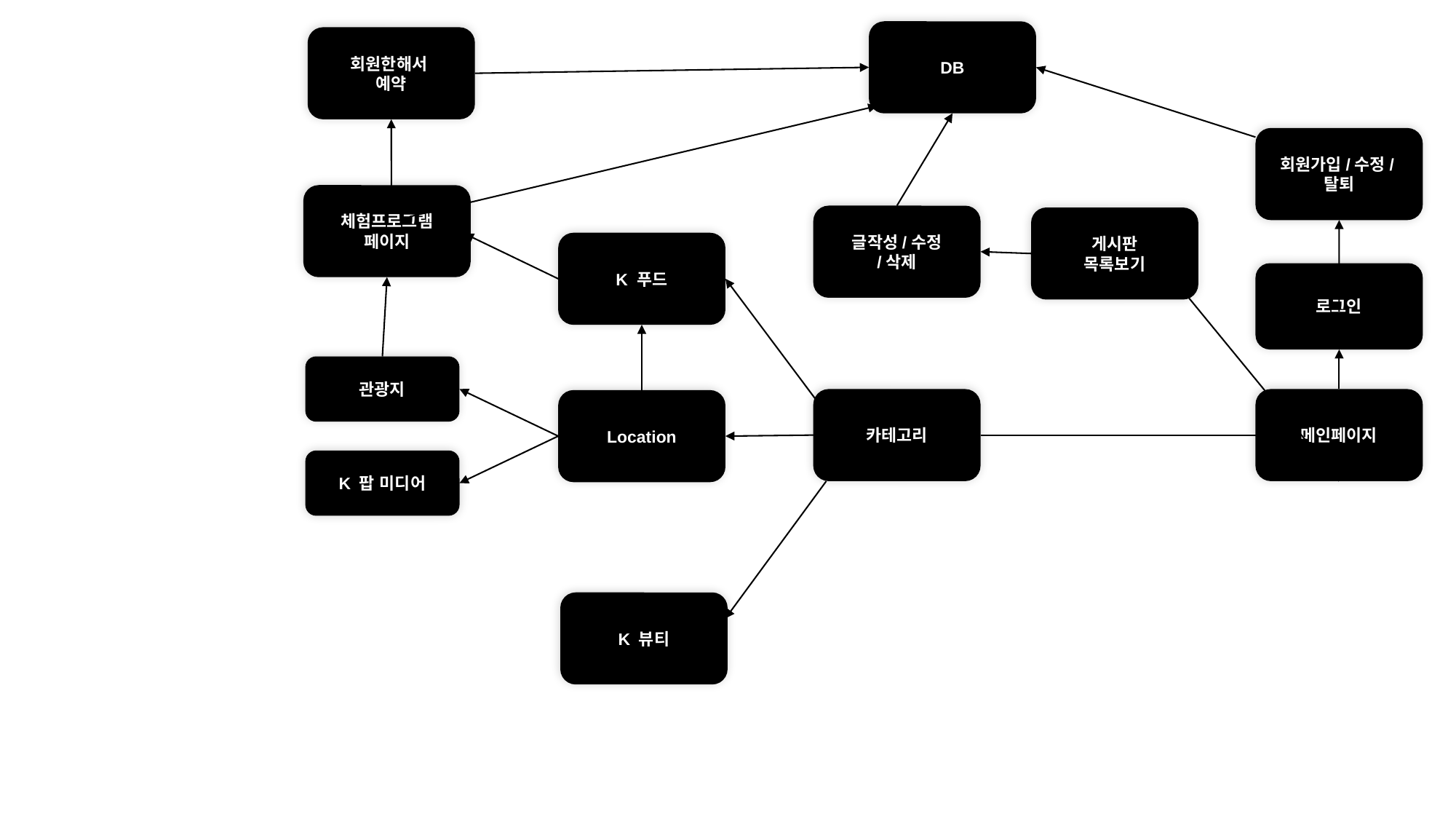

DB
회원한해서
예약
회원가입/수정/탈퇴
체험프로그램
페이지
글작성/수정
/삭제
게시판
목록보기
로그인
관광지
카테고리
메인페이지
Location
K 팝 미디어

K 푸드
K 뷰티